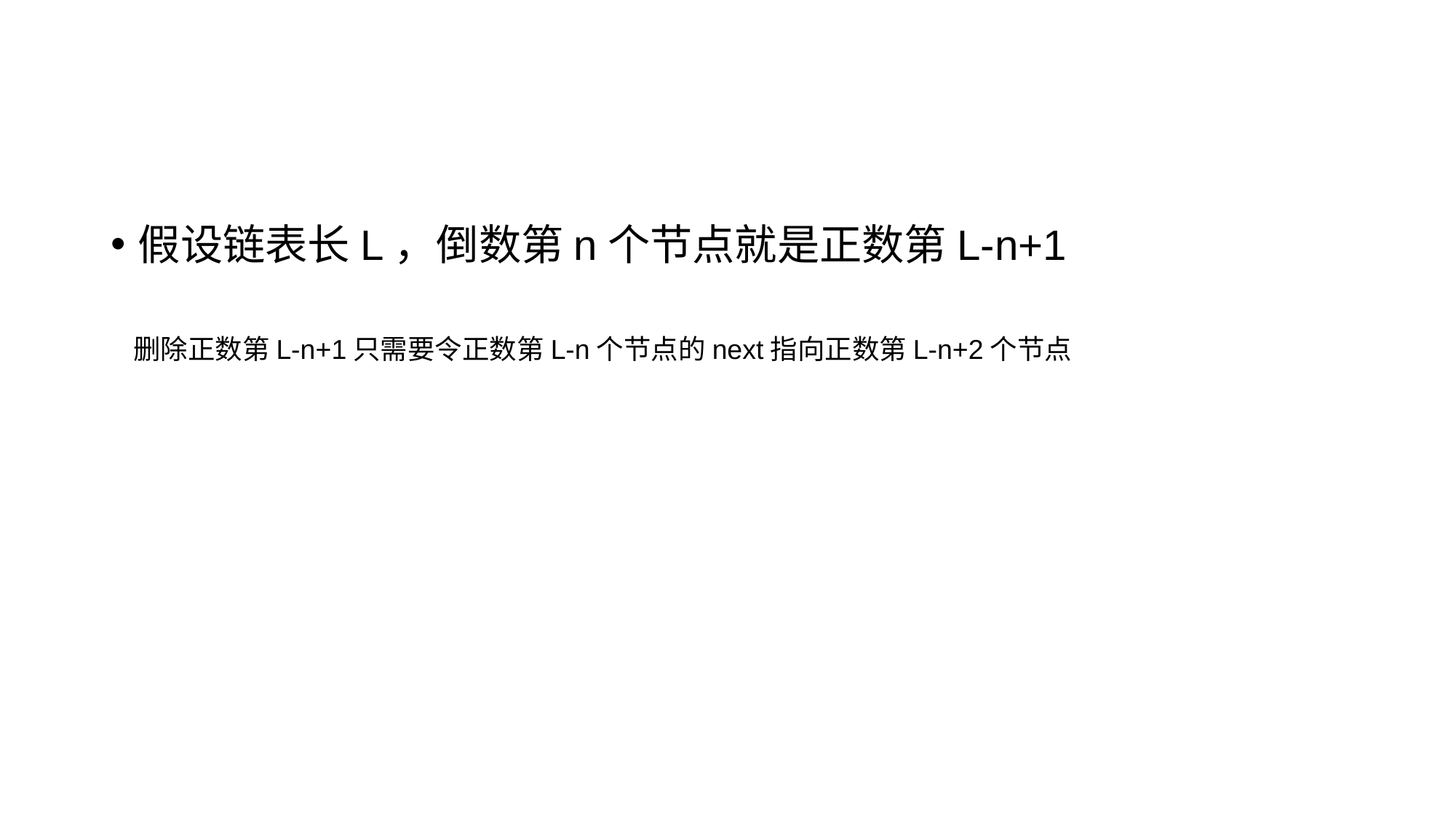

#
假设链表长L，倒数第n个节点就是正数第L-n+1
删除正数第L-n+1只需要令正数第L-n个节点的next指向正数第L-n+2个节点